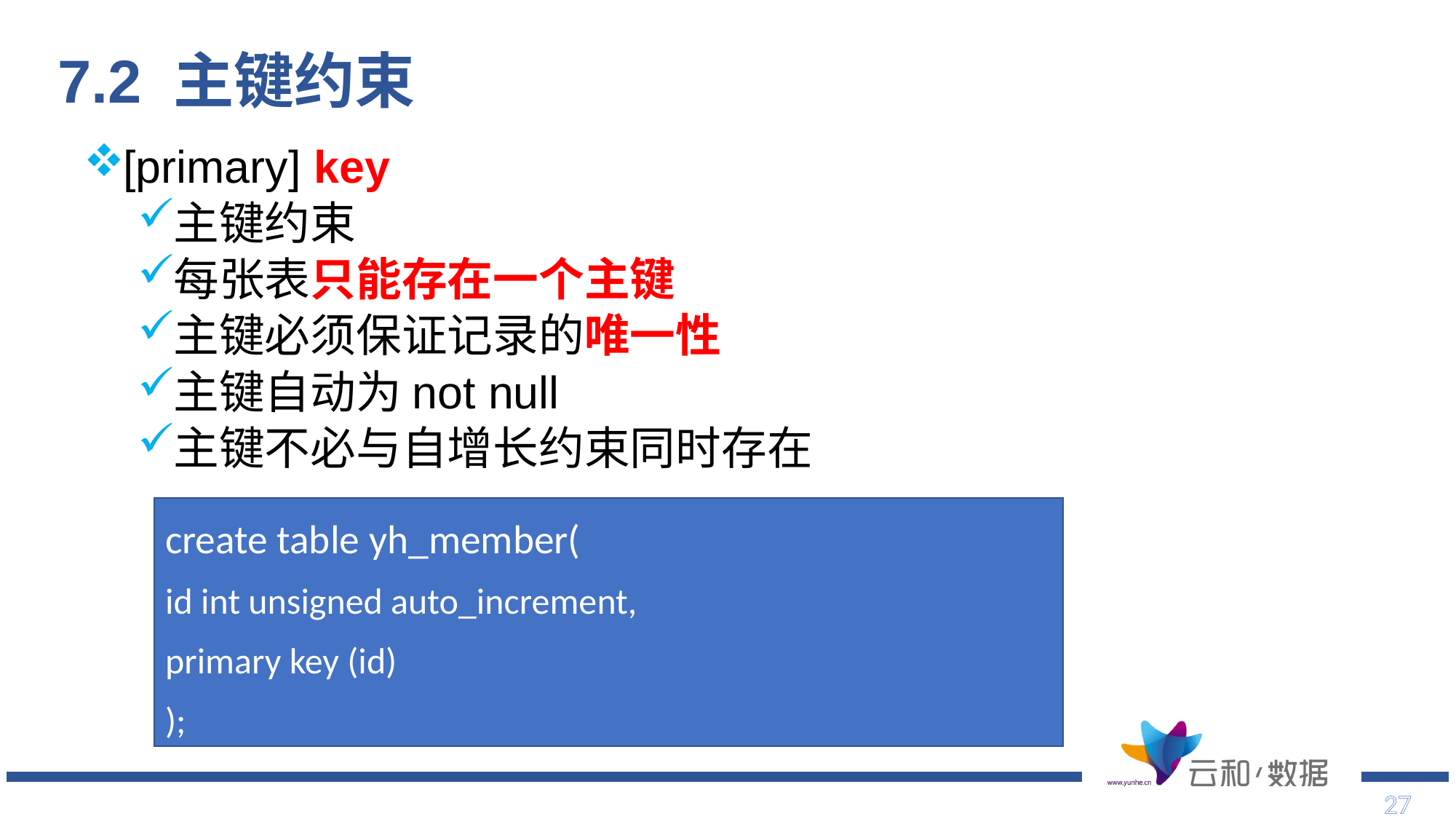

# 7.2 主键约束
[primary] key
主键约束
每张表只能存在一个主键
主键必须保证记录的唯一性
主键自动为not null
主键不必与自增长约束同时存在

create table yh_member(
id int unsigned auto_increment,
primary key (id)
);